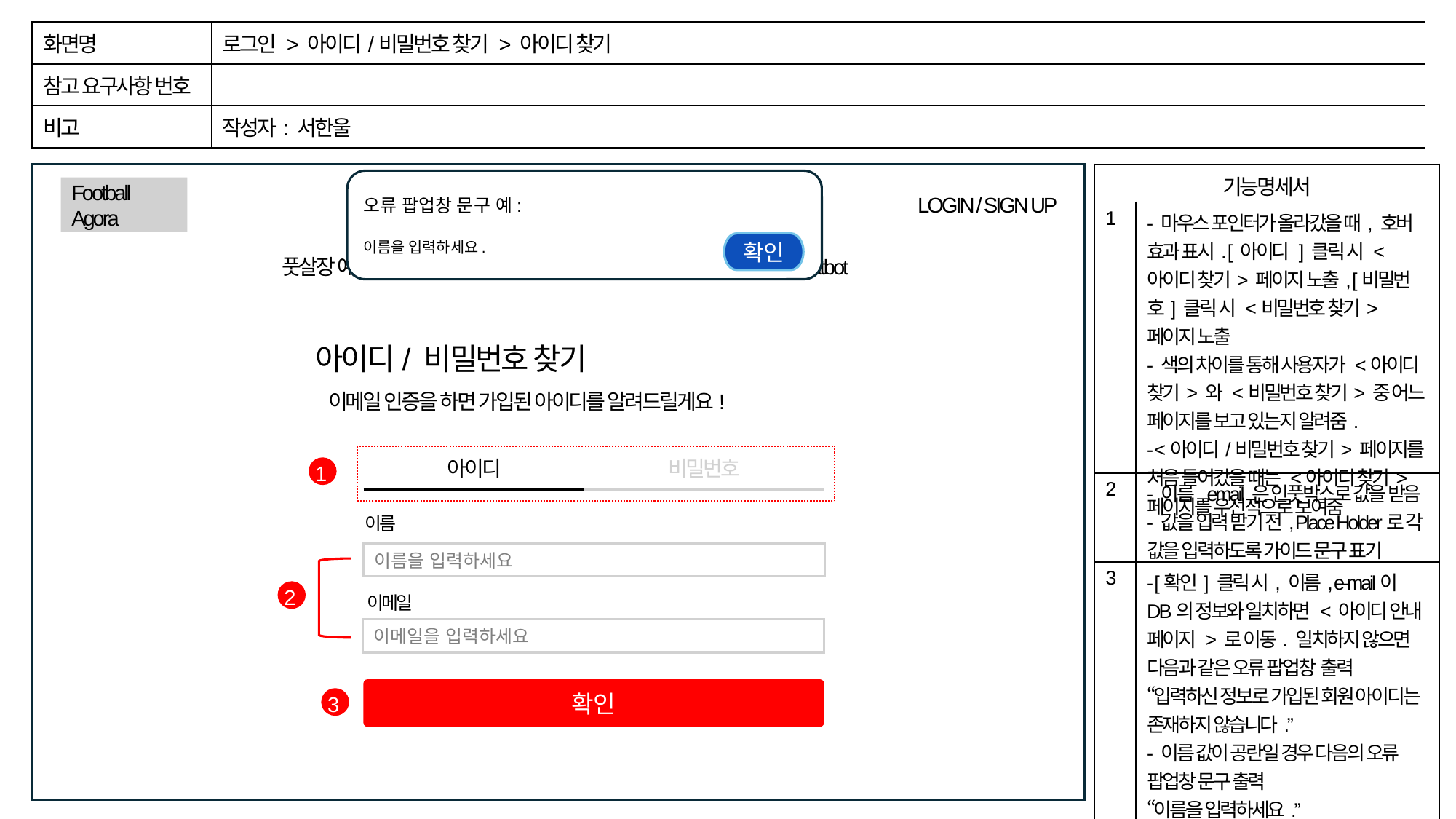

| 화면명 | 로그인 > 아이디/비밀번호 찾기 > 아이디 찾기 |
| --- | --- |
| 참고 요구사항 번호 |  |
| 비고 | 작성자: 서한울 |
글씨
글씨
| 기능명세서 |  |
| --- | --- |
| 1 | - 마우스 포인터가 올라갔을 때, 호버 효과 표시. [ 아이디 ] 클릭 시 <아이디 찾기> 페이지 노출, [비밀번호] 클릭 시 <비밀번호 찾기> 페이지 노출 - 색의 차이를 통해 사용자가 <아이디 찾기> 와 <비밀번호 찾기> 중 어느 페이지를 보고 있는지 알려줌. - <아이디/비밀번호 찾기> 페이지를 처음 들어갔을 때는 <아이디 찾기> 페이지를 우선적으로 보여줌 |
| 2 | - 이름, email 은 인풋박스로 값을 받음 - 값을 입력 받기 전, Place Holder로 각 값을 입력하도록 가이드 문구 표기 |
| 3 | - [확인] 클릭 시, 이름, e-mail이 DB의 정보와 일치하면 < 아이디 안내 페이지 > 로 이동. 일치하지 않으면 다음과 같은 오류 팝업창 출력 “입력하신 정보로 가입된 회원 아이디는 존재하지 않습니다.” - 이름 값이 공란일 경우 다음의 오류 팝업창 문구 출력 “이름을 입력하세요.” - email 값이 공란일 경우 오류 팝업창 문구 “이메일을 입력하세요.” |

오류 팝업창 문구 예:

이름을 입력하세요.
확인
Football Agora
LOGIN / SIGN UP
FA TEAM
풋살장 예약
Chatbot
아이디/ 비밀번호 찾기
이메일 인증을 하면 가입된 아이디를 알려드릴게요!

아이디
비밀번호
1

이름
이름을 입력하세요

2

이메일
이메일을 입력하세요
확인
3